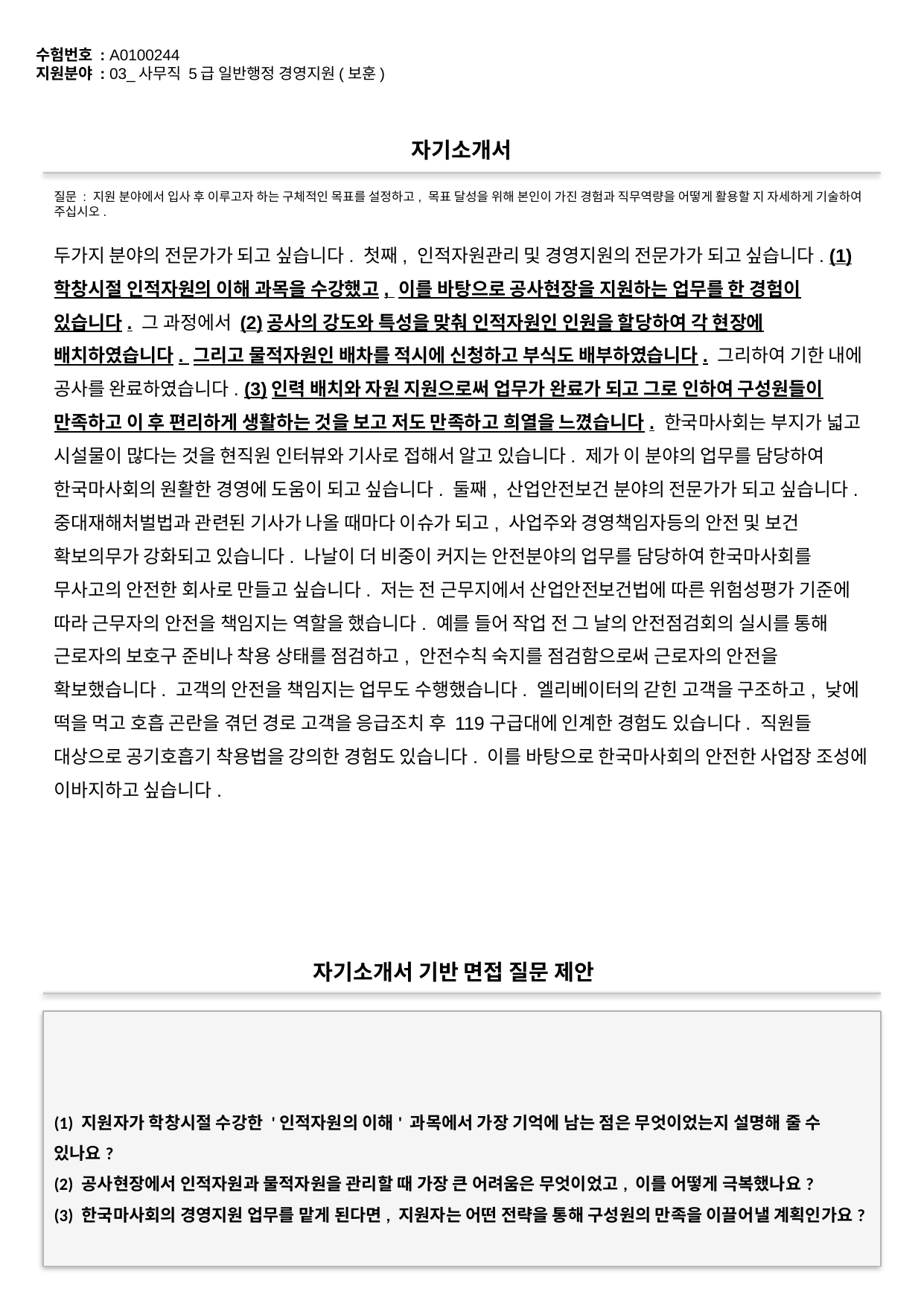

수험번호 : A0100244
지원분야 : 03_사무직 5급 일반행정 경영지원(보훈)
#

자기소개서

질문 : 지원 분야에서 입사 후 이루고자 하는 구체적인 목표를 설정하고, 목표 달성을 위해 본인이 가진 경험과 직무역량을 어떻게 활용할 지 자세하게 기술하여 주십시오.

두가지 분야의 전문가가 되고 싶습니다. 첫째, 인적자원관리 및 경영지원의 전문가가 되고 싶습니다. (1)학창시절 인적자원의 이해 과목을 수강했고, 이를 바탕으로 공사현장을 지원하는 업무를 한 경험이 있습니다. 그 과정에서 (2)공사의 강도와 특성을 맞춰 인적자원인 인원을 할당하여 각 현장에 배치하였습니다. 그리고 물적자원인 배차를 적시에 신청하고 부식도 배부하였습니다. 그리하여 기한 내에 공사를 완료하였습니다. (3)인력 배치와 자원 지원으로써 업무가 완료가 되고 그로 인하여 구성원들이 만족하고 이 후 편리하게 생활하는 것을 보고 저도 만족하고 희열을 느꼈습니다. 한국마사회는 부지가 넓고 시설물이 많다는 것을 현직원 인터뷰와 기사로 접해서 알고 있습니다. 제가 이 분야의 업무를 담당하여 한국마사회의 원활한 경영에 도움이 되고 싶습니다. 둘째, 산업안전보건 분야의 전문가가 되고 싶습니다. 중대재해처벌법과 관련된 기사가 나올 때마다 이슈가 되고, 사업주와 경영책임자등의 안전 및 보건 확보의무가 강화되고 있습니다. 나날이 더 비중이 커지는 안전분야의 업무를 담당하여 한국마사회를 무사고의 안전한 회사로 만들고 싶습니다. 저는 전 근무지에서 산업안전보건법에 따른 위험성평가 기준에 따라 근무자의 안전을 책임지는 역할을 했습니다. 예를 들어 작업 전 그 날의 안전점검회의 실시를 통해 근로자의 보호구 준비나 착용 상태를 점검하고, 안전수칙 숙지를 점검함으로써 근로자의 안전을 확보했습니다. 고객의 안전을 책임지는 업무도 수행했습니다. 엘리베이터의 갇힌 고객을 구조하고, 낮에 떡을 먹고 호흡 곤란을 겪던 경로 고객을 응급조치 후 119구급대에 인계한 경험도 있습니다. 직원들 대상으로 공기호흡기 착용법을 강의한 경험도 있습니다. 이를 바탕으로 한국마사회의 안전한 사업장 조성에 이바지하고 싶습니다.

자기소개서 기반 면접 질문 제안

(1) 지원자가 학창시절 수강한 '인적자원의 이해' 과목에서 가장 기억에 남는 점은 무엇이었는지 설명해 줄 수 있나요?
(2) 공사현장에서 인적자원과 물적자원을 관리할 때 가장 큰 어려움은 무엇이었고, 이를 어떻게 극복했나요?
(3) 한국마사회의 경영지원 업무를 맡게 된다면, 지원자는 어떤 전략을 통해 구성원의 만족을 이끌어낼 계획인가요?